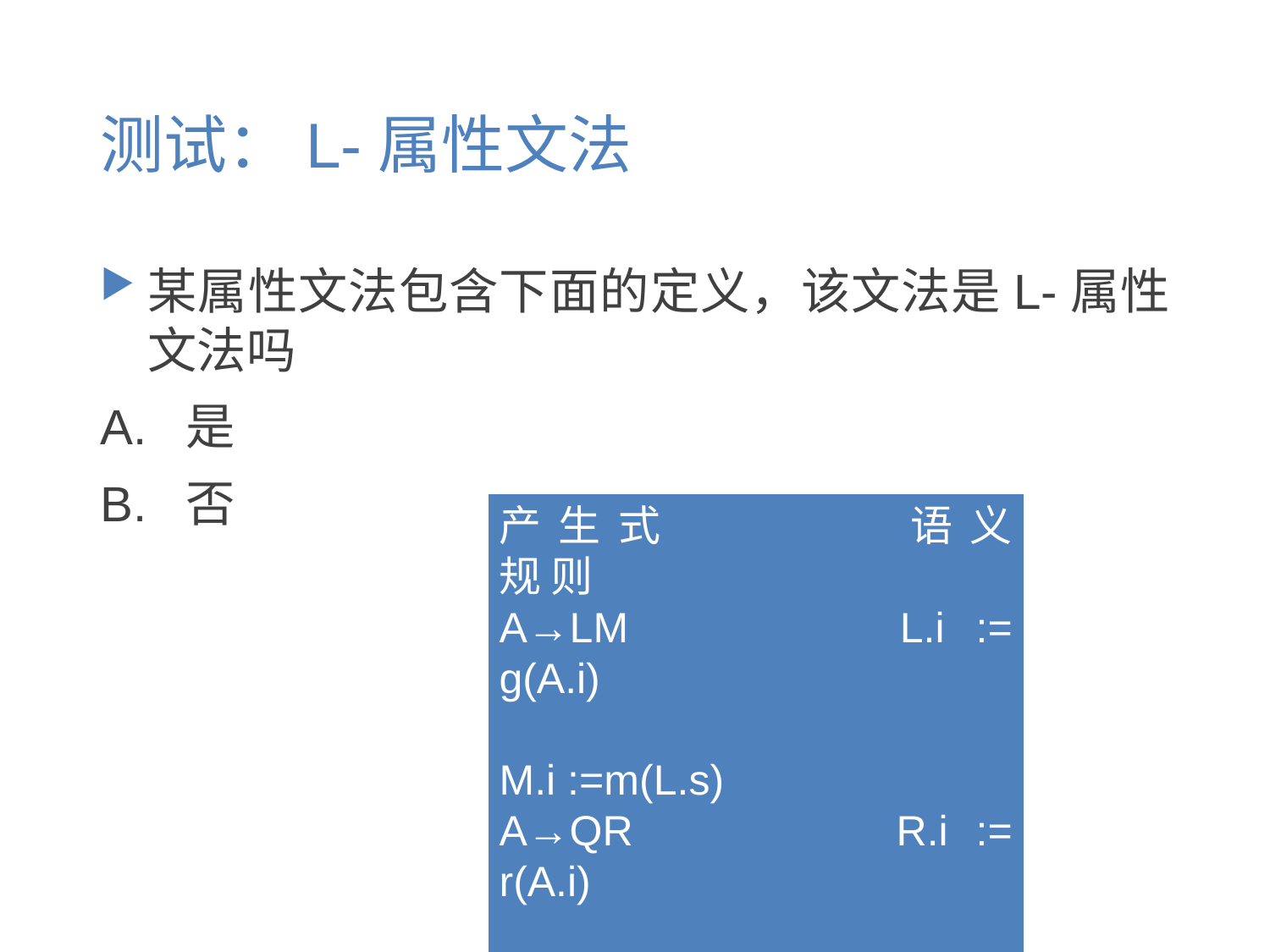

# 测试：L-属性文法
某属性文法包含下面的定义，该文法是L-属性文法吗
A.  是
B.  否
产 生 式 		语 义 规 则
A→LM 		L.i := g(A.i)
      	  		M.i :=m(L.s)
A→QR 		R.i := r(A.i)
      			Q.i :=q(R.s)
 				A.s :=f(Q.s)